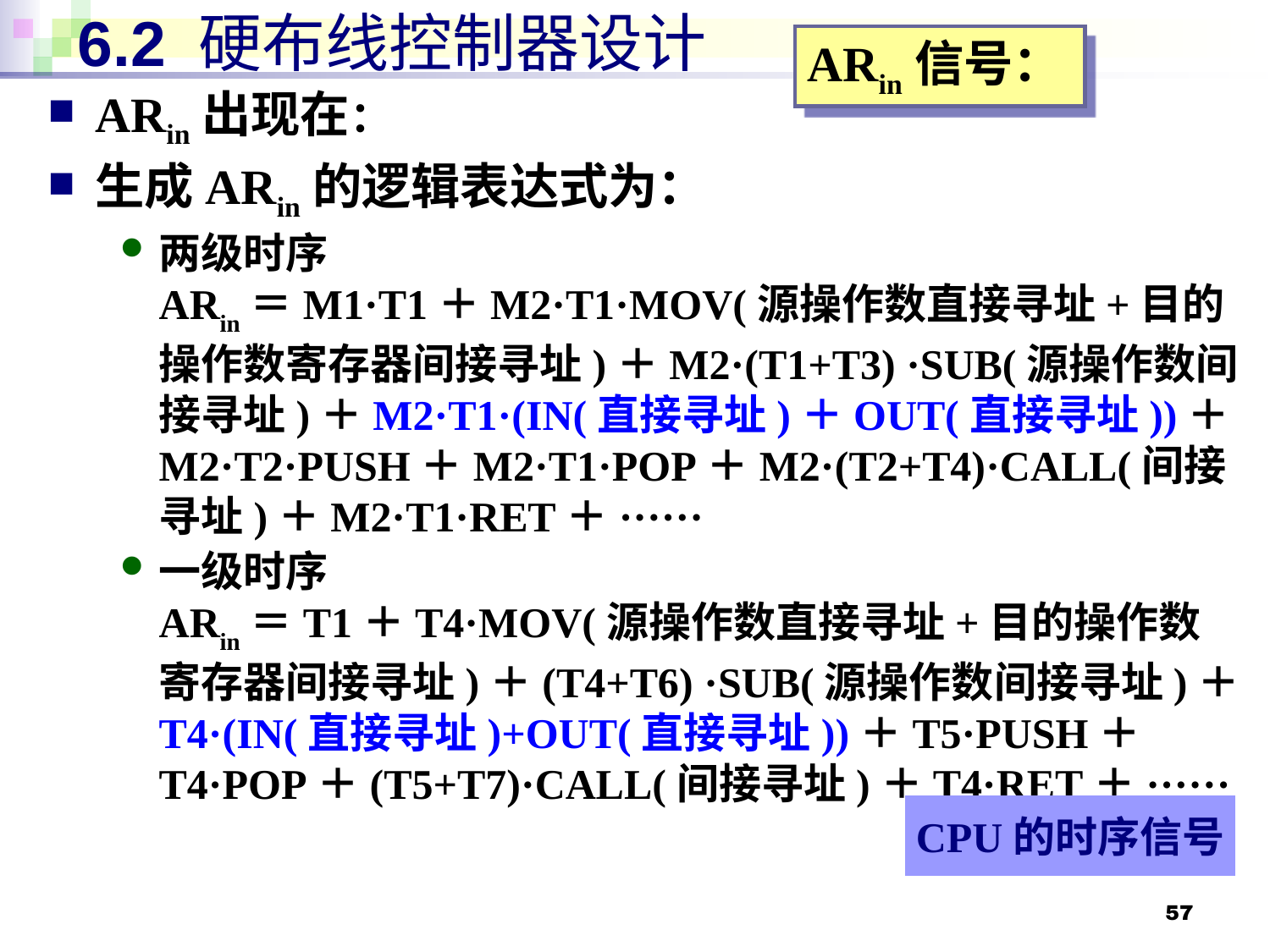

# 6.2 硬布线控制器设计
ARin信号：
ARin出现在：
生成ARin的逻辑表达式为：
两级时序
ARin＝M1·T1＋M2·T1·MOV(源操作数直接寻址+目的操作数寄存器间接寻址)＋M2·(T1+T3) ·SUB(源操作数间接寻址)＋M2·T1·(IN(直接寻址)＋OUT(直接寻址))＋M2·T2·PUSH＋M2·T1·POP＋M2·(T2+T4)·CALL(间接寻址)＋M2·T1·RET＋······
一级时序
ARin＝T1＋T4·MOV(源操作数直接寻址+目的操作数寄存器间接寻址)＋(T4+T6) ·SUB(源操作数间接寻址)＋T4·(IN(直接寻址)+OUT(直接寻址))＋T5·PUSH＋T4·POP＋(T5+T7)·CALL(间接寻址)＋T4·RET＋······
CPU的时序信号
57